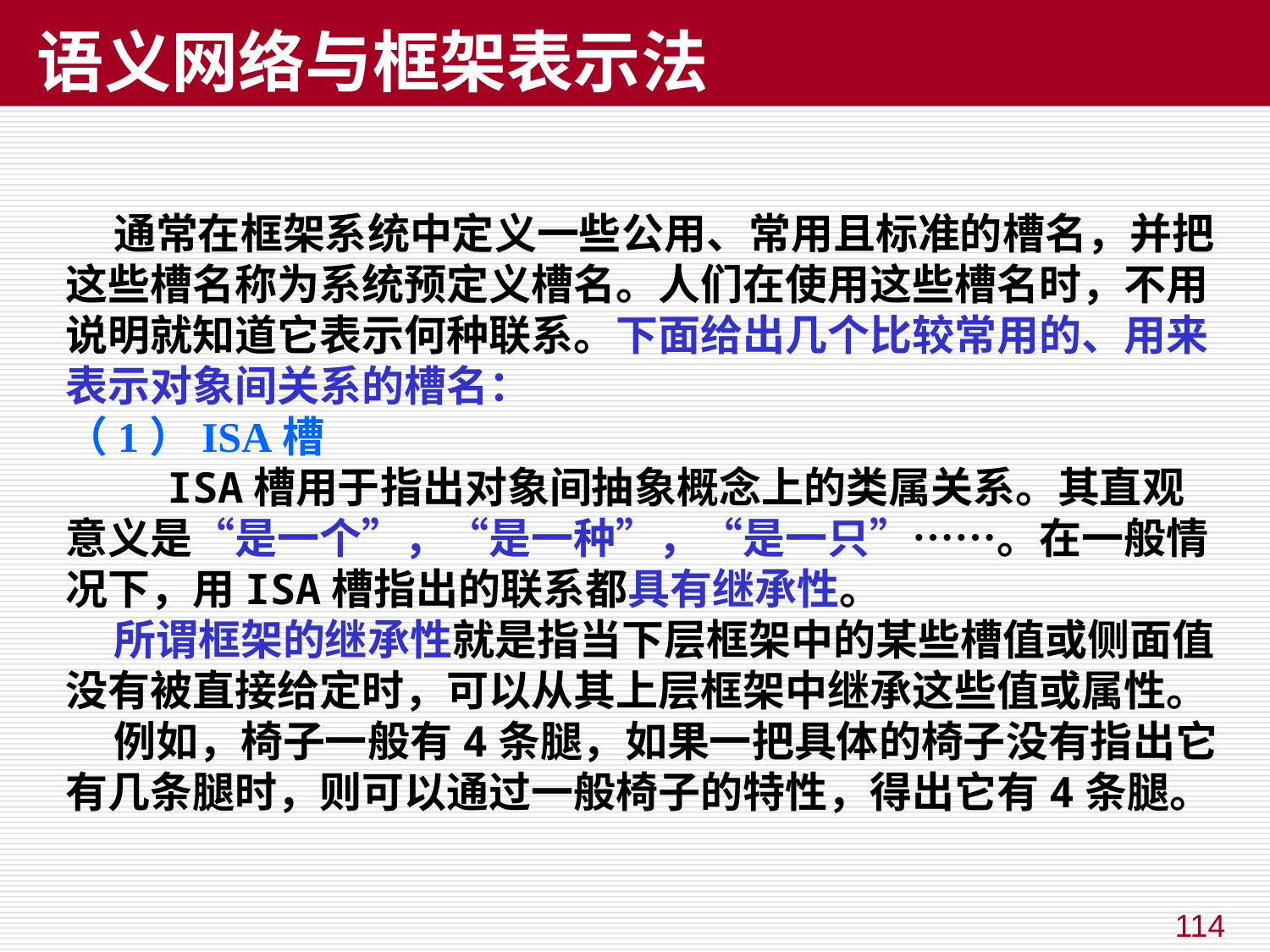

# 语义网络与框架表示法
    通常在框架系统中定义一些公用、常用且标准的槽名，并把这些槽名称为系统预定义槽名。人们在使用这些槽名时，不用说明就知道它表示何种联系。下面给出几个比较常用的、用来表示对象间关系的槽名：
（1）ISA槽
    ISA槽用于指出对象间抽象概念上的类属关系。其直观意义是“是一个”，“是一种”，“是一只”……。在一般情况下，用ISA槽指出的联系都具有继承性。
    所谓框架的继承性就是指当下层框架中的某些槽值或侧面值没有被直接给定时，可以从其上层框架中继承这些值或属性。
    例如，椅子一般有4条腿，如果一把具体的椅子没有指出它有几条腿时，则可以通过一般椅子的特性，得出它有4条腿。
114